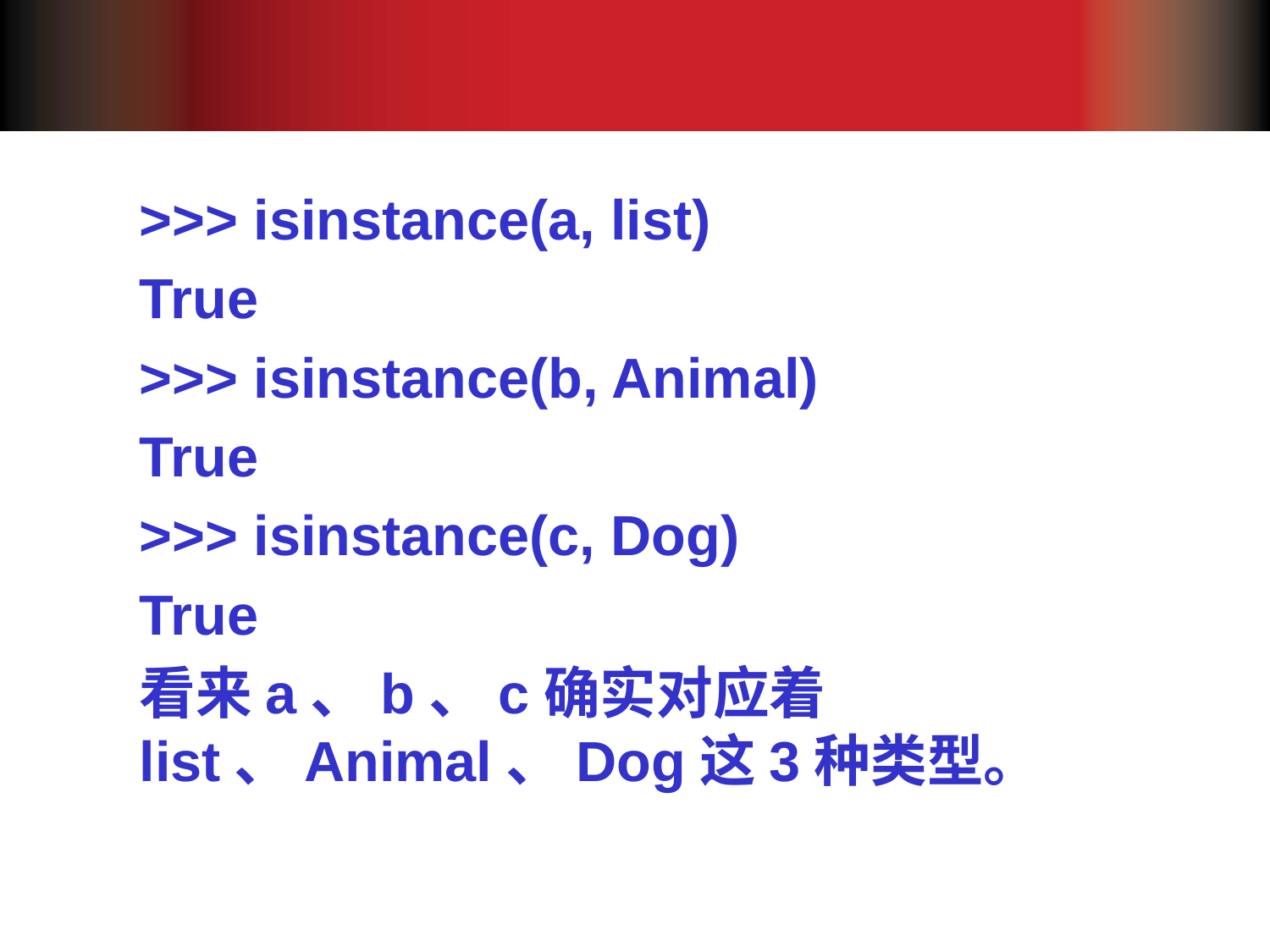

#
>>> isinstance(a, list)
True
>>> isinstance(b, Animal)
True
>>> isinstance(c, Dog)
True
看来a、b、c确实对应着list、Animal、Dog这3种类型。